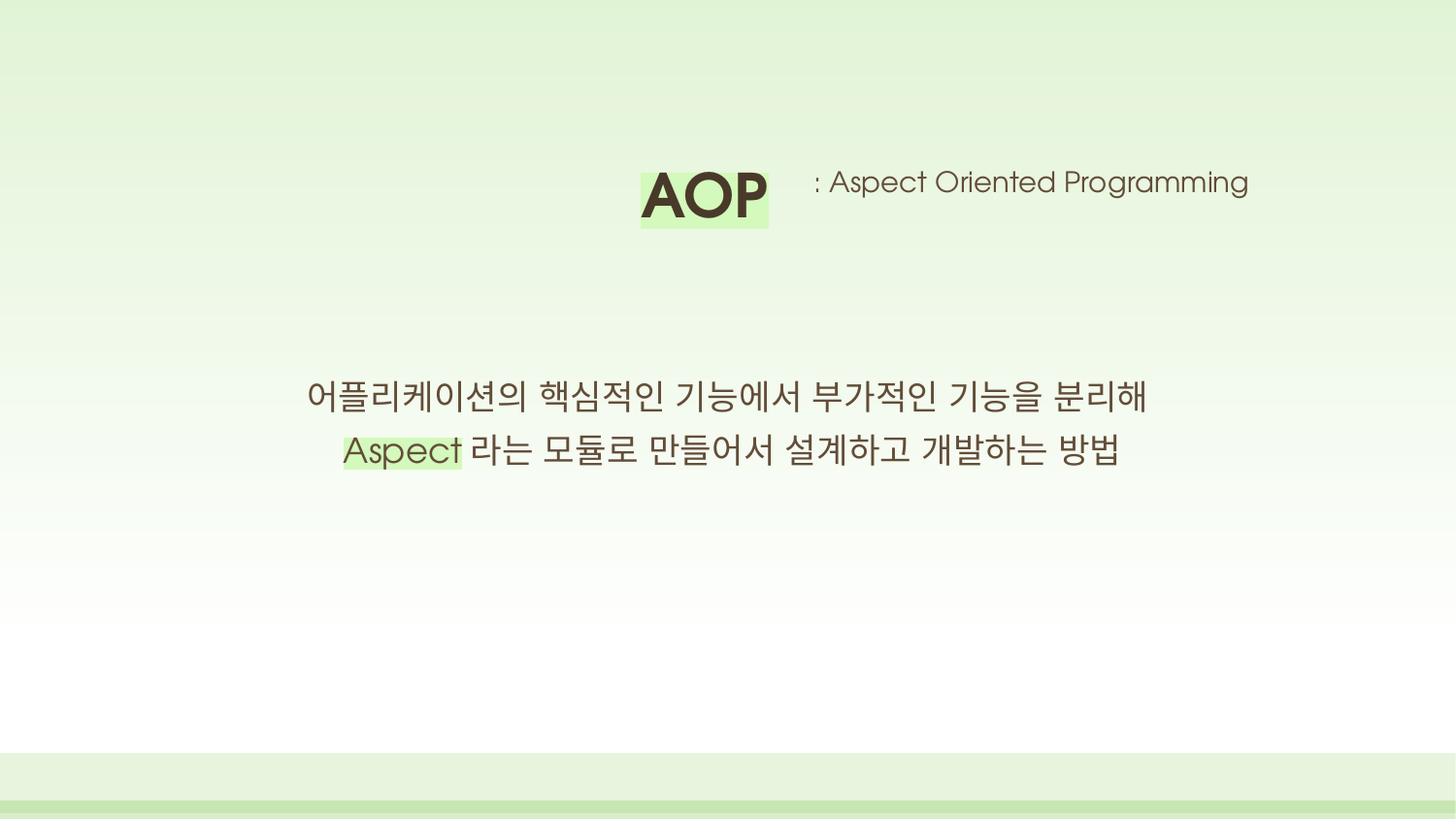

# AOP
: Aspect Oriented Programming

어플리케이션의 핵심적인 기능에서 부가적인 기능을 분리해
 Aspect라는 모듈로 만들어서 설계하고 개발하는 방법